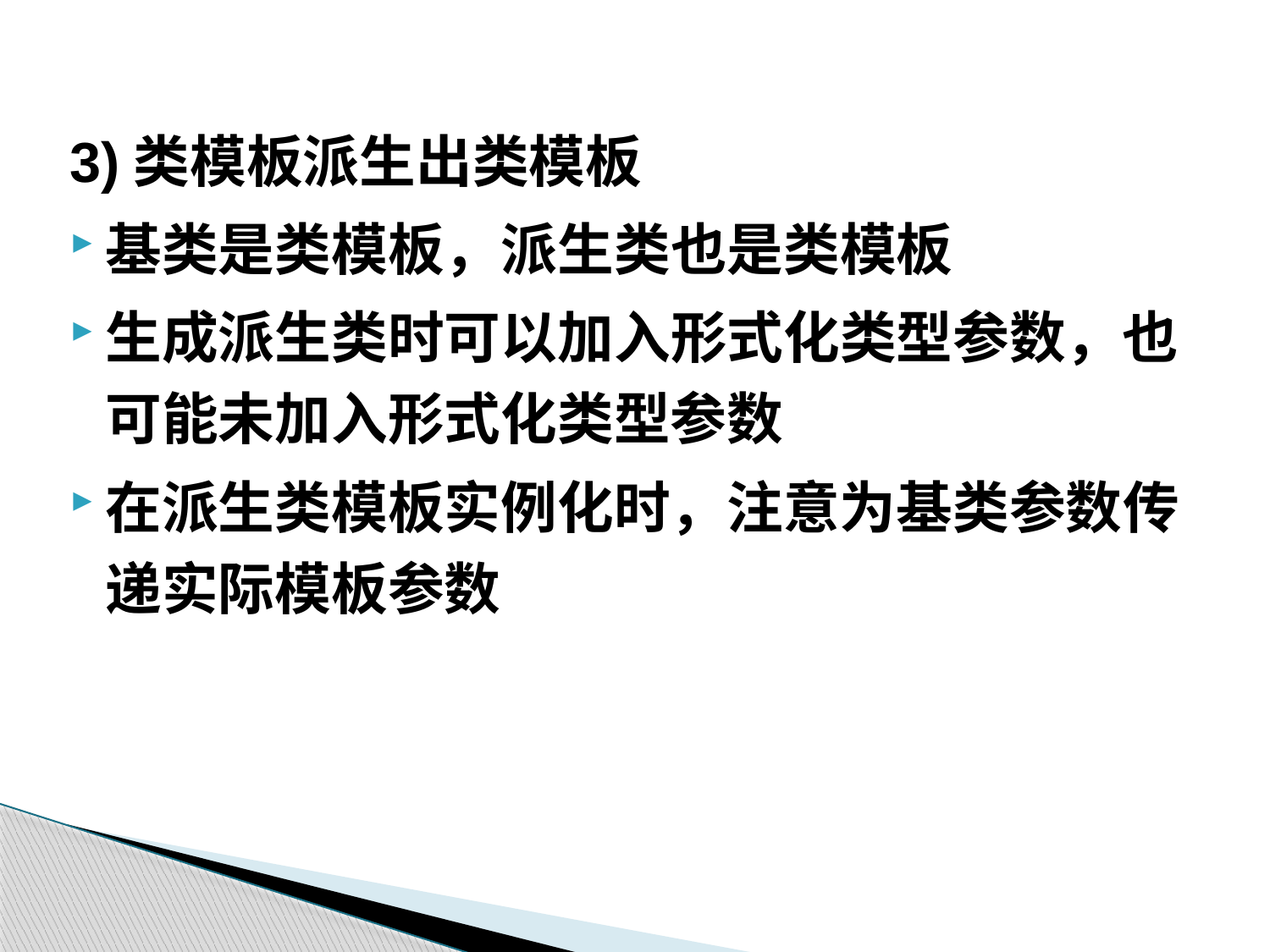

3)类模板派生出类模板
基类是类模板，派生类也是类模板
生成派生类时可以加入形式化类型参数，也可能未加入形式化类型参数
在派生类模板实例化时，注意为基类参数传递实际模板参数